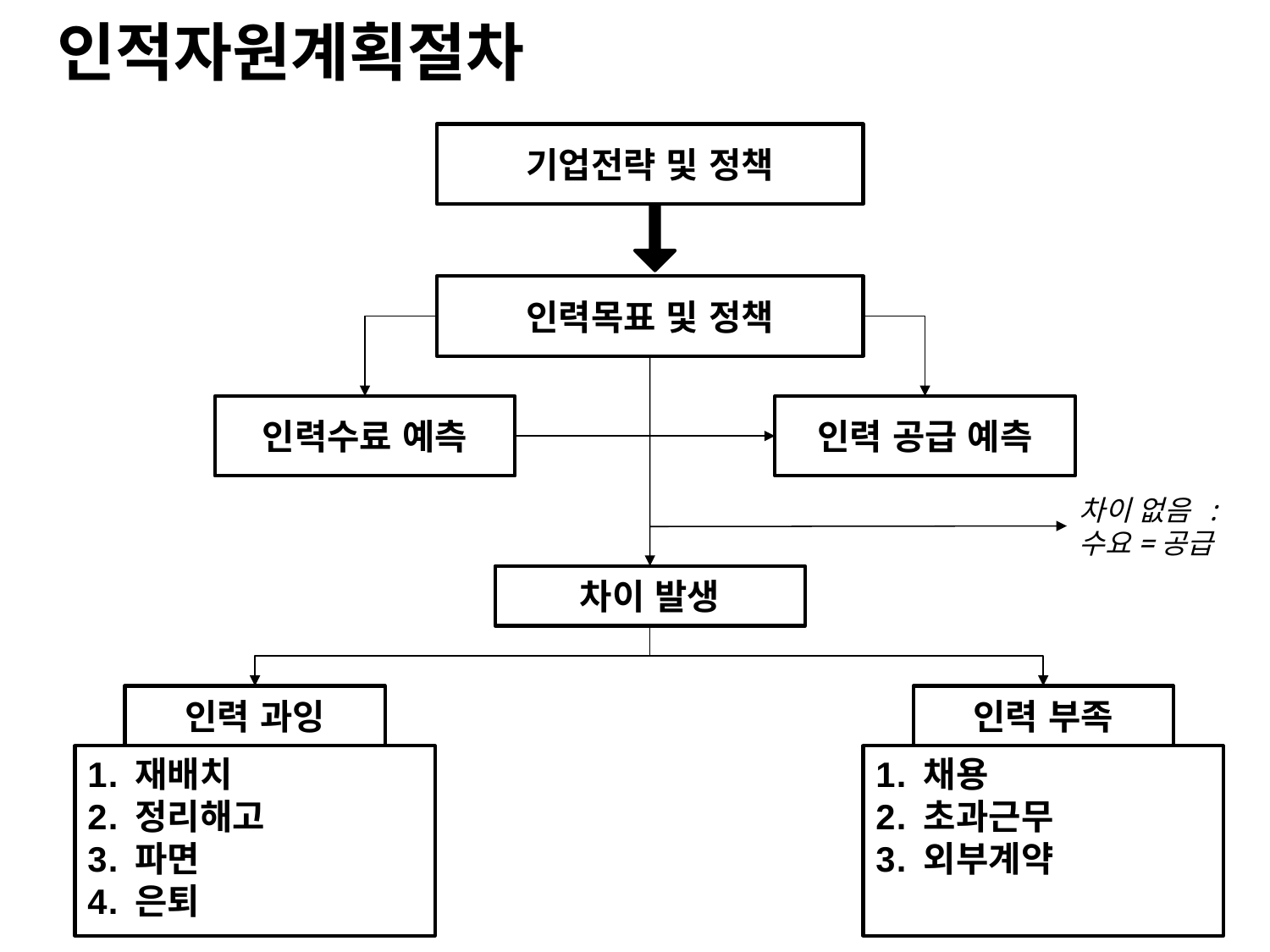

인적자원계획절차
기업전략 및 정책

인력목표 및 정책
인력수료 예측
인력 공급 예측
차이 없음 :
수요=공급
차이 발생
인력 과잉
인력 부족
재배치
정리해고
파면
은퇴
채용
초과근무
외부계약